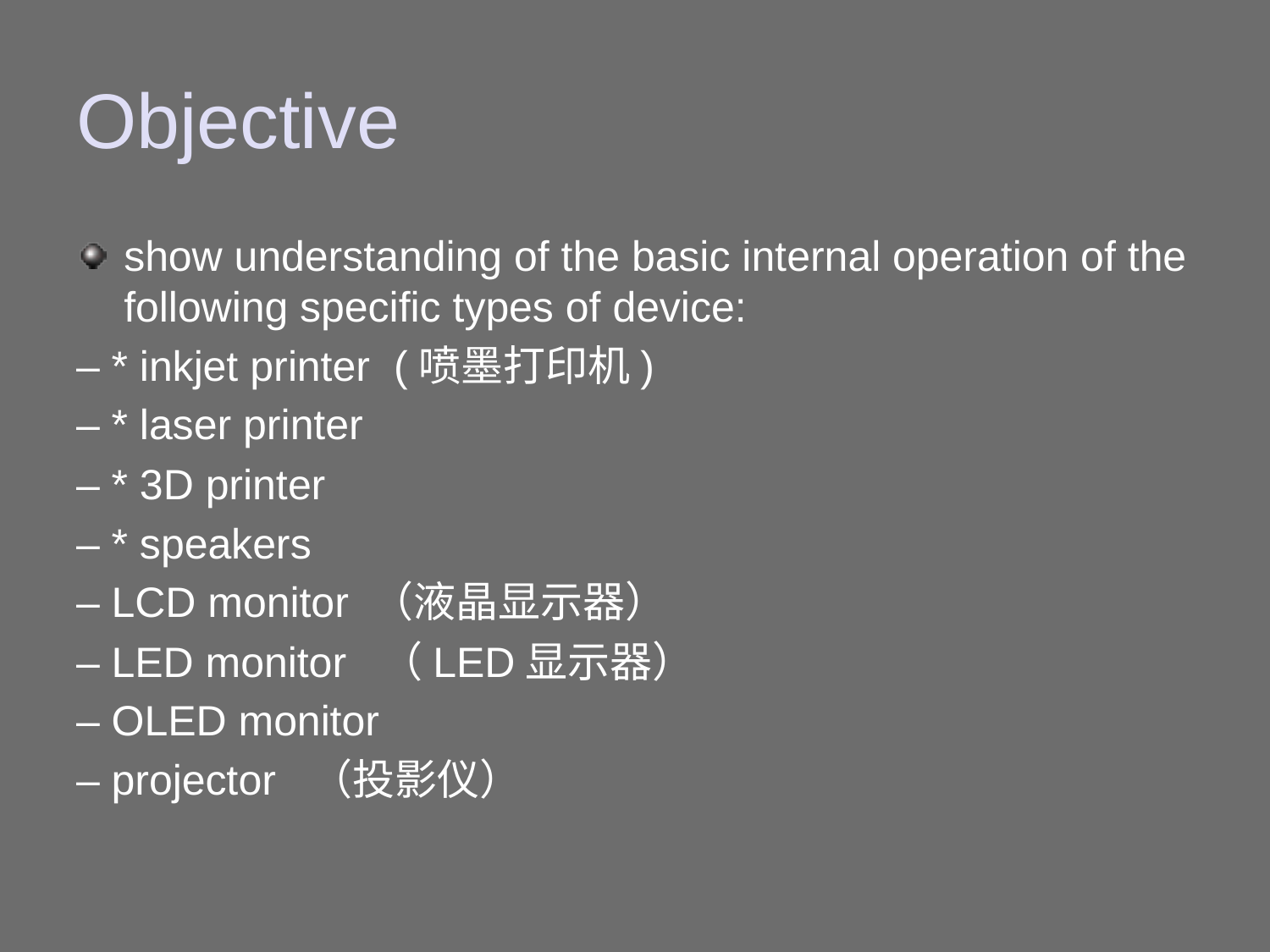

# Objective
show understanding of the basic internal operation of the following specific types of device:
– * inkjet printer  (喷墨打印机)
– * laser printer
– * 3D printer
– * speakers
– LCD monitor （液晶显示器）
– LED monitor  （LED显示器）
– OLED monitor
– projector  （投影仪）